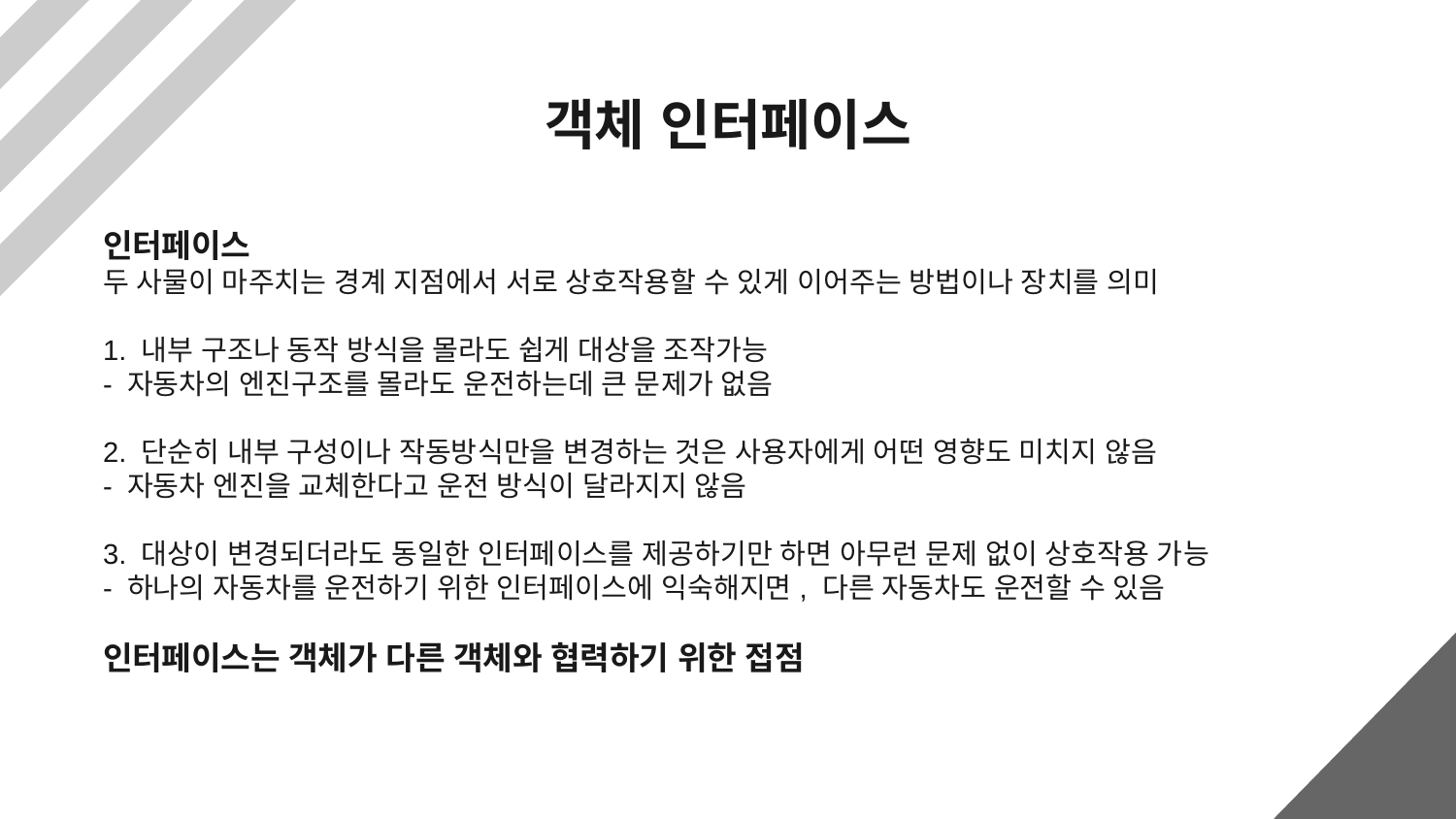

# 객체 인터페이스

인터페이스
두 사물이 마주치는 경계 지점에서 서로 상호작용할 수 있게 이어주는 방법이나 장치를 의미

1. 내부 구조나 동작 방식을 몰라도 쉽게 대상을 조작가능
- 자동차의 엔진구조를 몰라도 운전하는데 큰 문제가 없음
2. 단순히 내부 구성이나 작동방식만을 변경하는 것은 사용자에게 어떤 영향도 미치지 않음
- 자동차 엔진을 교체한다고 운전 방식이 달라지지 않음
3. 대상이 변경되더라도 동일한 인터페이스를 제공하기만 하면 아무런 문제 없이 상호작용 가능
- 하나의 자동차를 운전하기 위한 인터페이스에 익숙해지면, 다른 자동차도 운전할 수 있음

인터페이스는 객체가 다른 객체와 협력하기 위한 접점